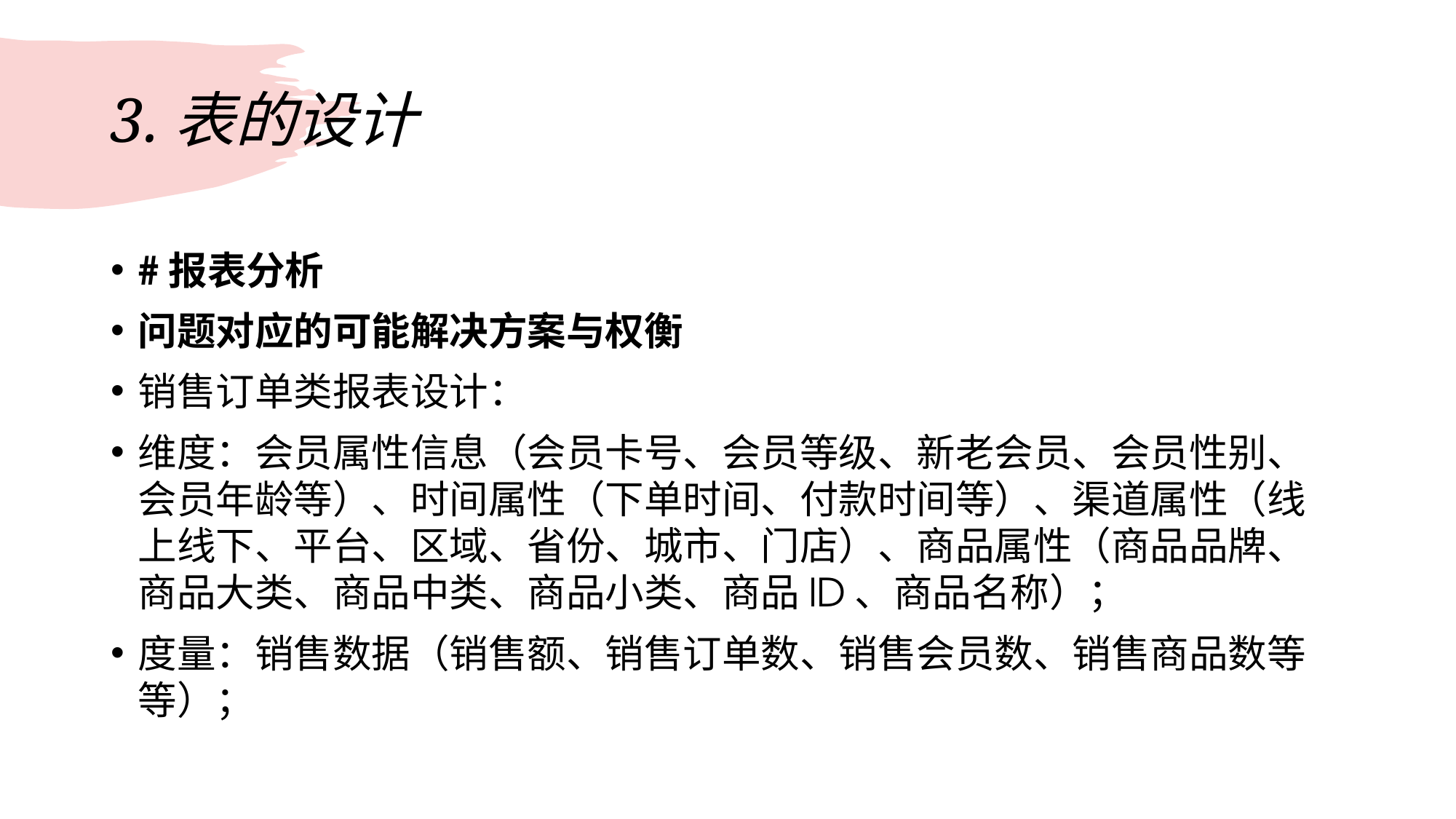

# 3.表的设计
#报表分析
问题对应的可能解决方案与权衡
销售订单类报表设计：
维度：会员属性信息（会员卡号、会员等级、新老会员、会员性别、会员年龄等）、时间属性（下单时间、付款时间等）、渠道属性（线上线下、平台、区域、省份、城市、门店）、商品属性（商品品牌、商品大类、商品中类、商品小类、商品ID、商品名称）；
度量：销售数据（销售额、销售订单数、销售会员数、销售商品数等等）；